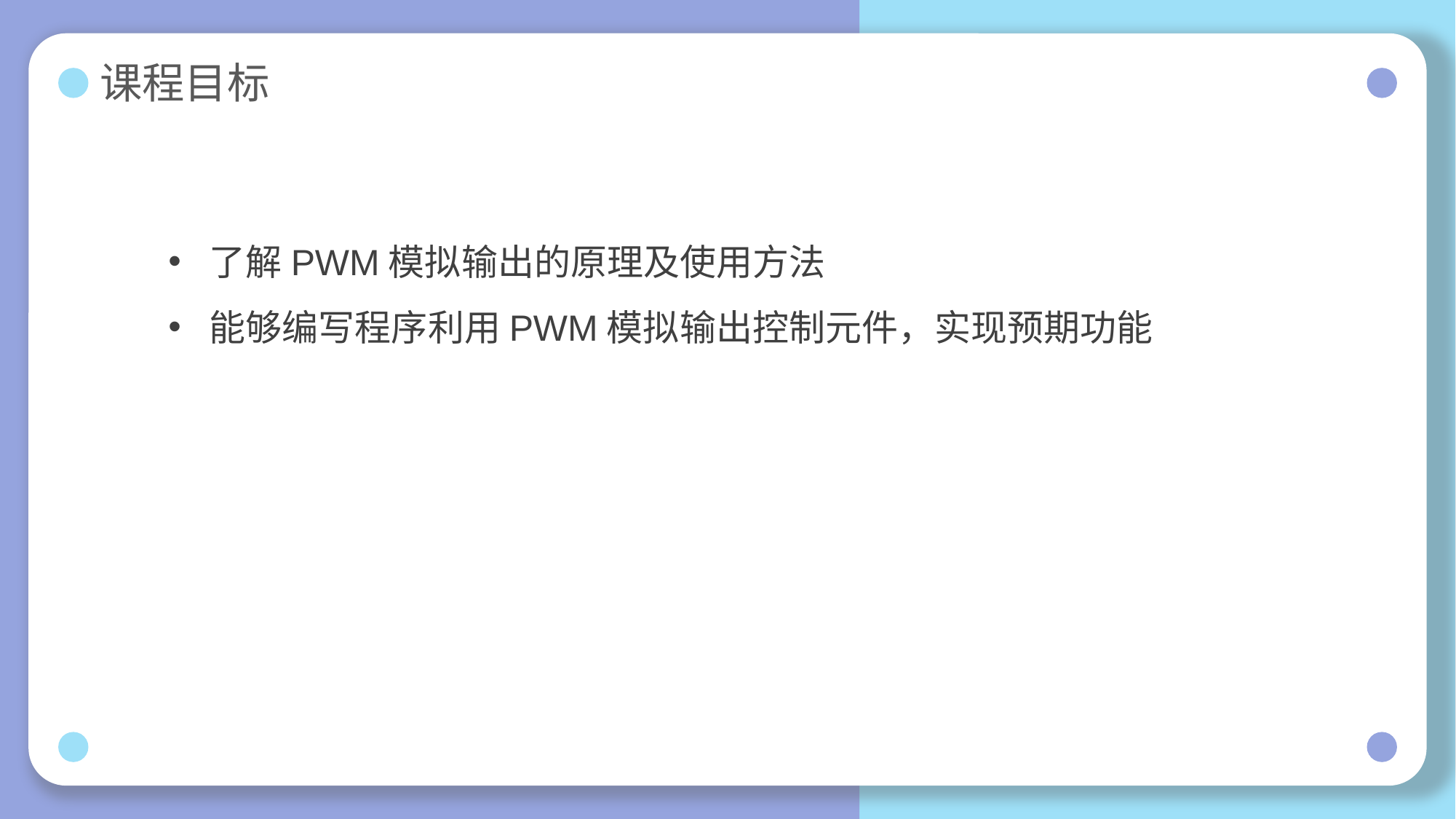

# 课程目标
了解PWM模拟输出的原理及使用方法
能够编写程序利用PWM模拟输出控制元件，实现预期功能